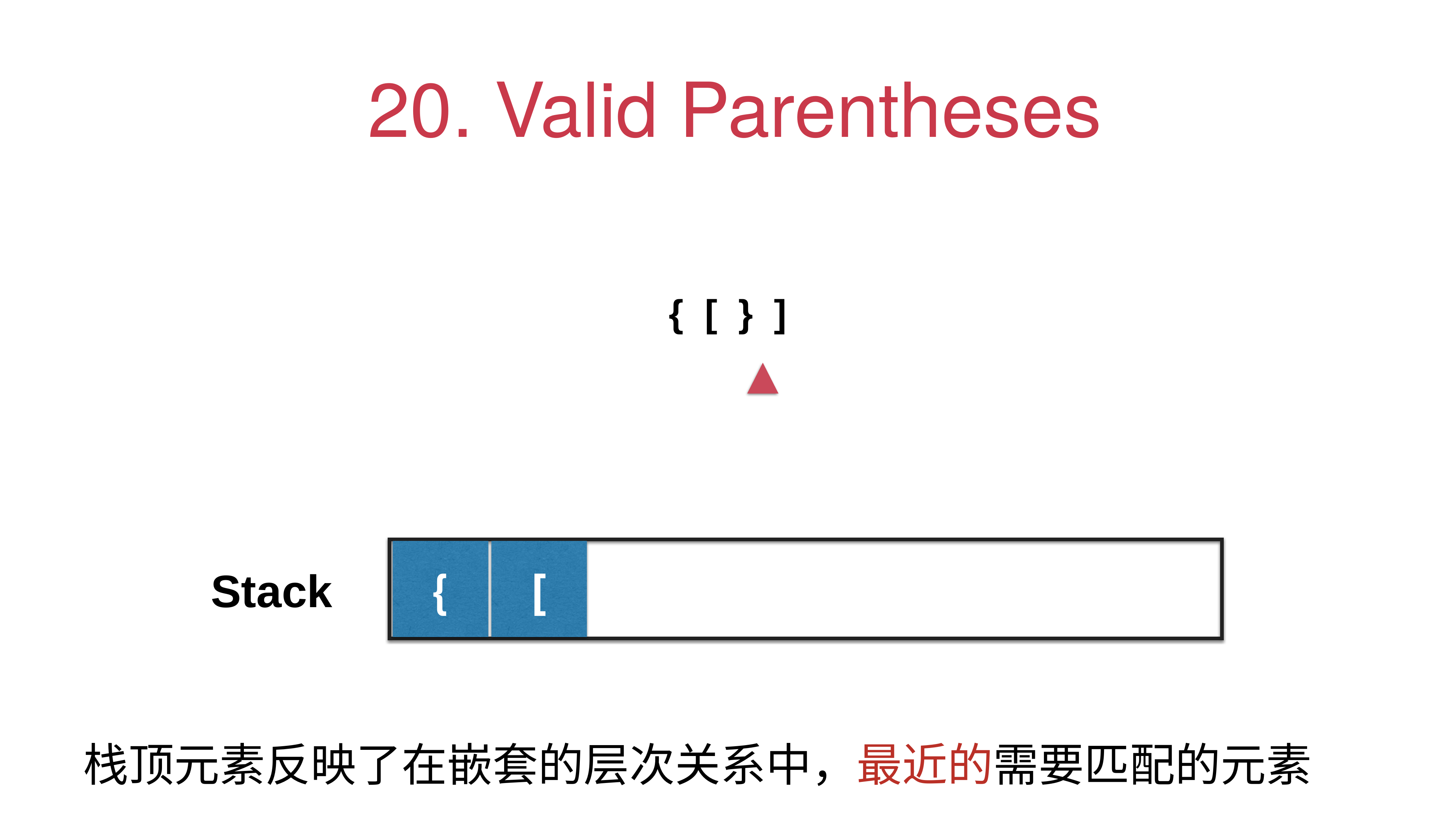

# 20. Valid Parentheses
{  [  }  ]

{
[
Stack
栈顶元素反映了在嵌套的层次关系中，最近的需要匹配的元素